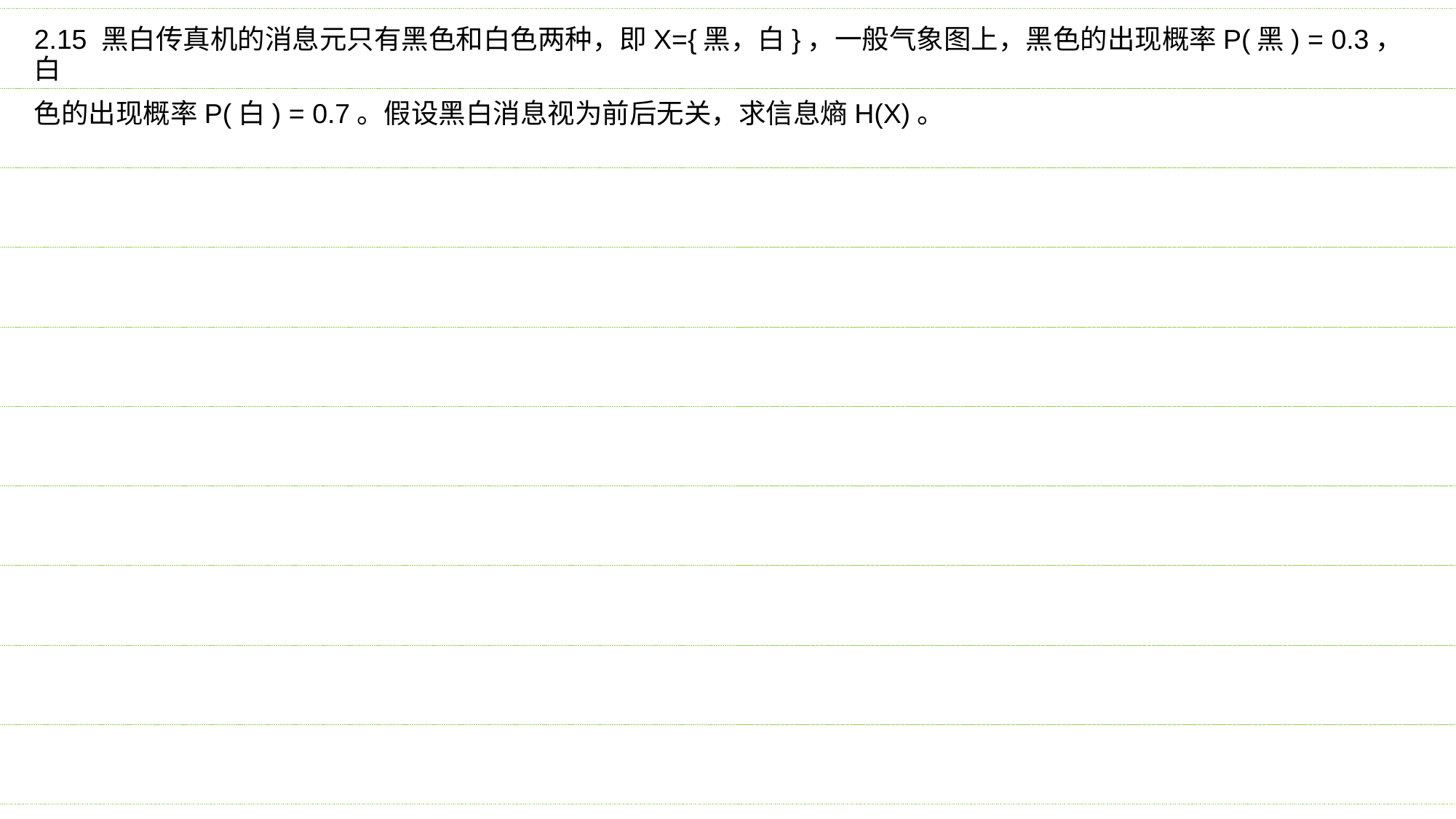

2.15 黑白传真机的消息元只有黑色和白色两种，即X={黑，白}，一般气象图上，黑色的出现概率P(黑) = 0.3，白
色的出现概率P(白) = 0.7。假设黑白消息视为前后无关，求信息熵H(X)。